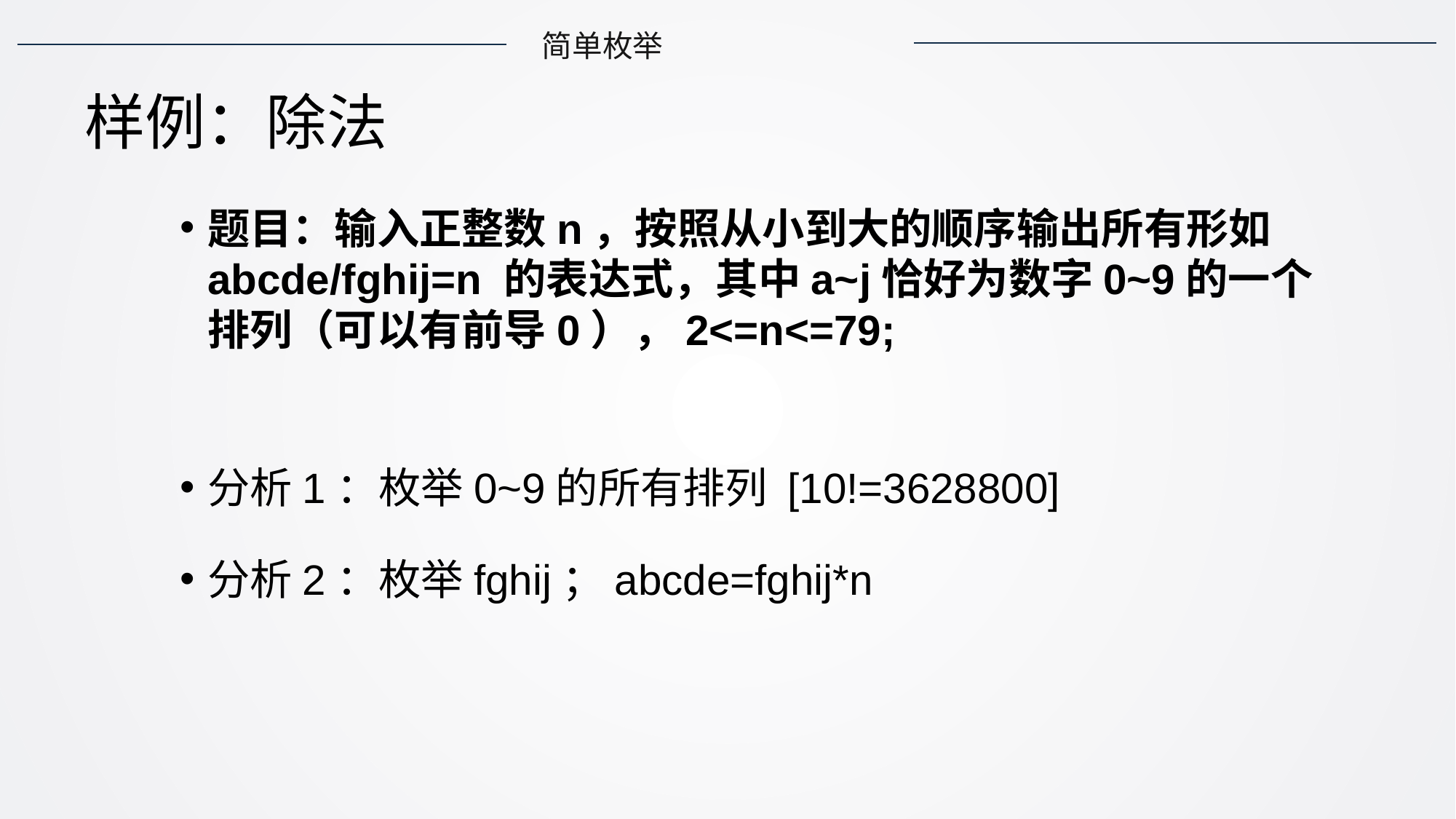

简单枚举
样例：除法
题目：输入正整数n，按照从小到大的顺序输出所有形如abcde/fghij=n 的表达式，其中a~j恰好为数字0~9的一个排列（可以有前导0），2<=n<=79;

分析1：枚举0~9的所有排列 [10!=3628800]
分析2：枚举fghij；abcde=fghij*n